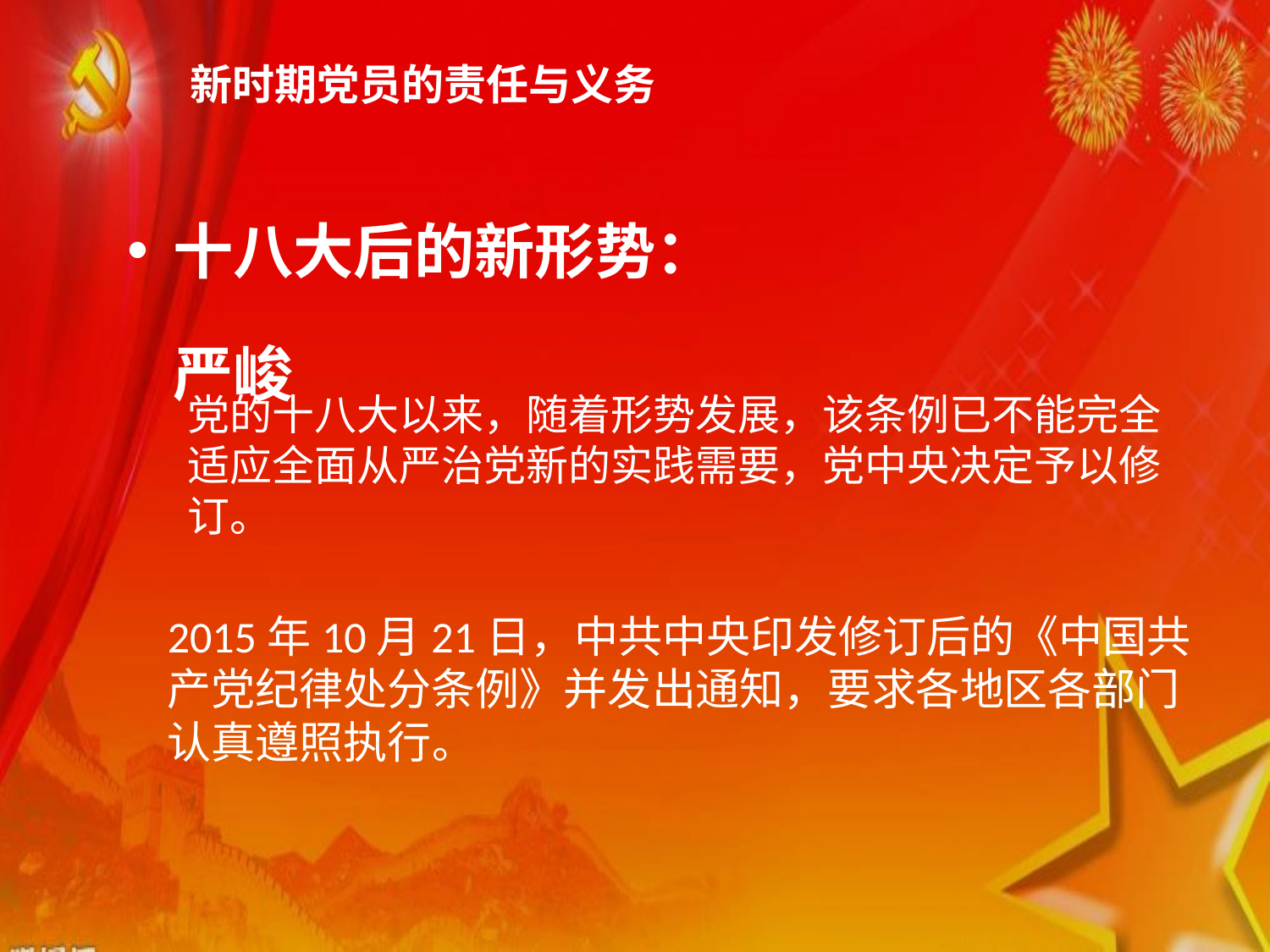

十八大后的新形势：
严峻
党的十八大以来，随着形势发展，该条例已不能完全适应全面从严治党新的实践需要，党中央决定予以修订。
2015年10月21日，中共中央印发修订后的《中国共产党纪律处分条例》并发出通知，要求各地区各部门认真遵照执行。